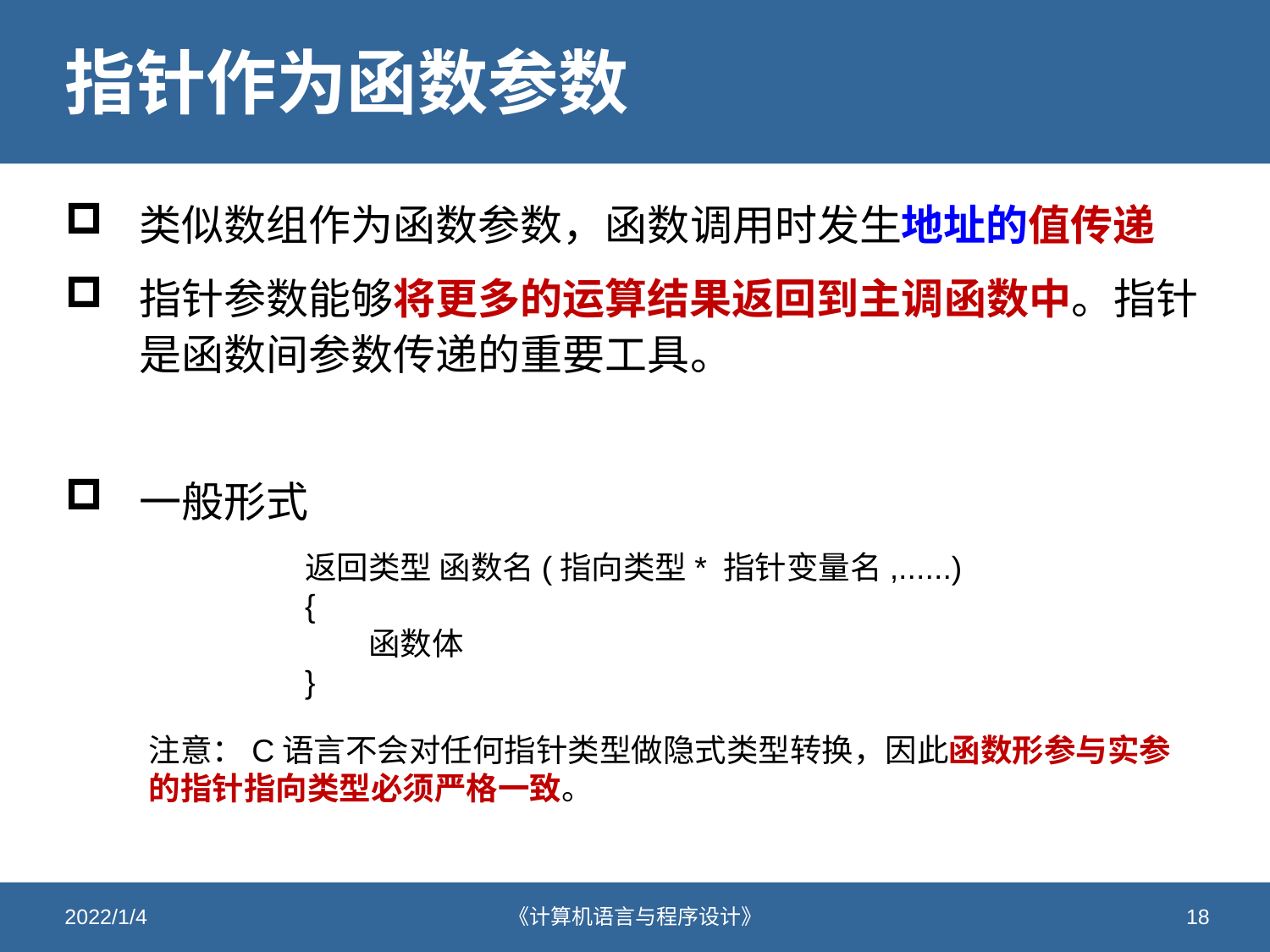

# 指针作为函数参数
类似数组作为函数参数，函数调用时发生地址的值传递
指针参数能够将更多的运算结果返回到主调函数中。指针是函数间参数传递的重要工具。

一般形式
返回类型 函数名(指向类型* 指针变量名,......)
{
函数体
}
注意：C语言不会对任何指针类型做隐式类型转换，因此函数形参与实参的指针指向类型必须严格一致。
2022/1/4
《计算机语言与程序设计》
18